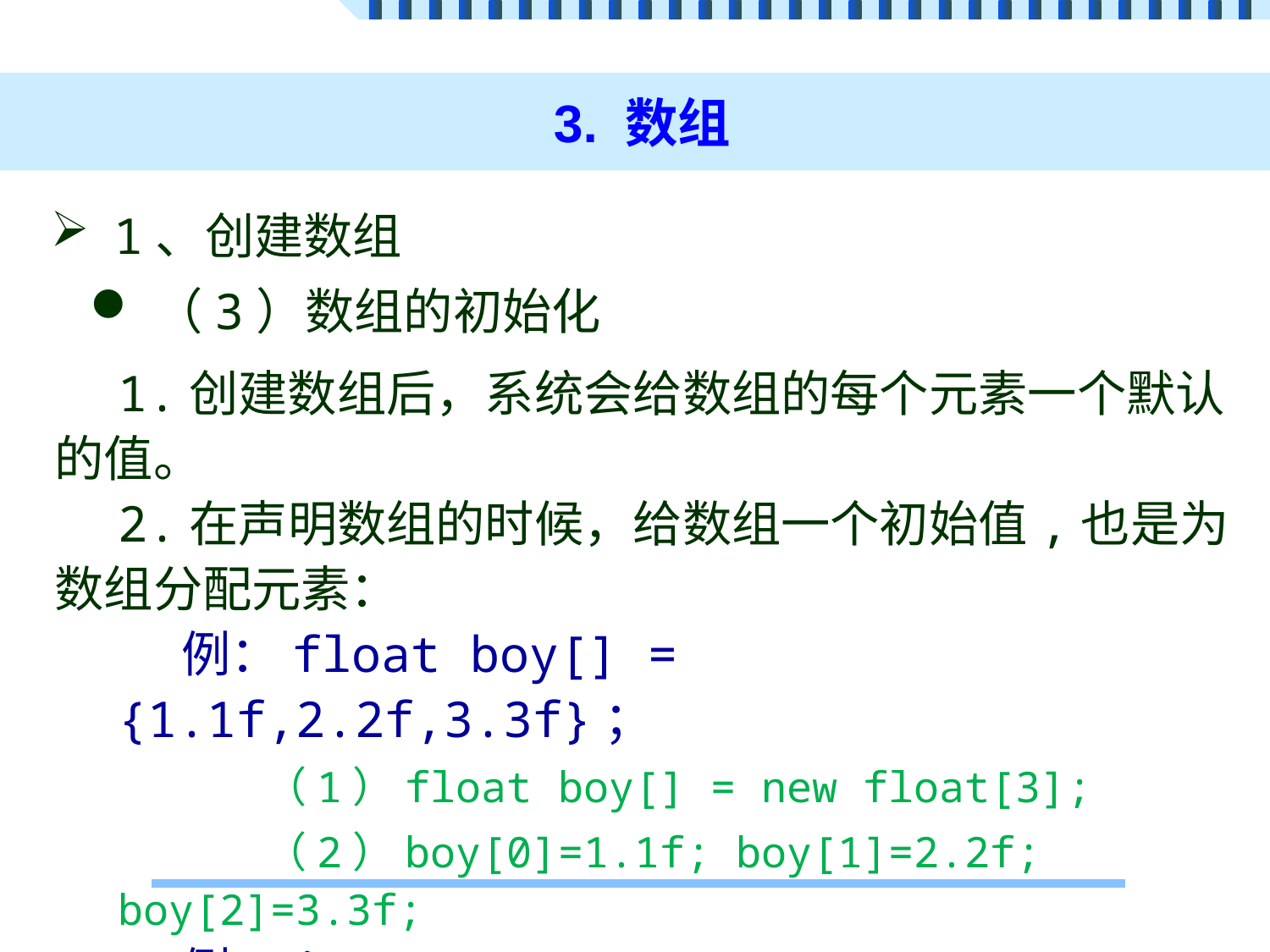

# 3. 数组
1、创建数组
（3）数组的初始化
1.创建数组后，系统会给数组的每个元素一个默认的值。
2.在声明数组的时候，给数组一个初始值,也是为数组分配元素：
例：float boy[] = {1.1f,2.2f,3.3f}；
	 （1）float boy[] = new float[3];
	 （2）boy[0]=1.1f; boy[1]=2.2f; boy[2]=3.3f;
例：int a[][] = {{1},{1,2},{1,2,3}}